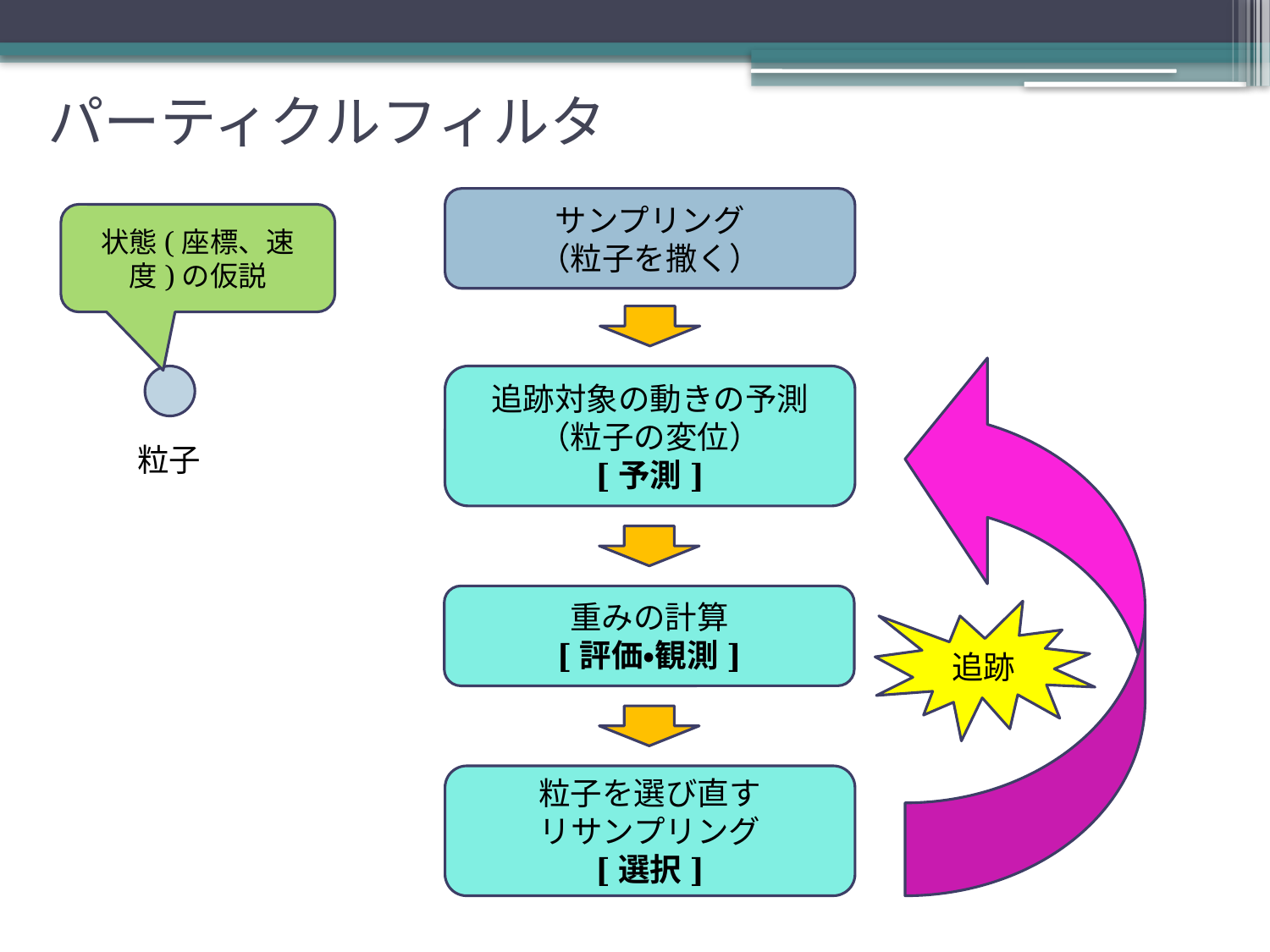

# パーティクルフィルタ

サンプリング
（粒子を撒く）
状態(座標、速度)の仮説

追跡対象の動きの予測
（粒子の変位）
[予測]
粒子

重みの計算
[評価・観測]
追跡

粒子を選び直す
リサンプリング
[選択]